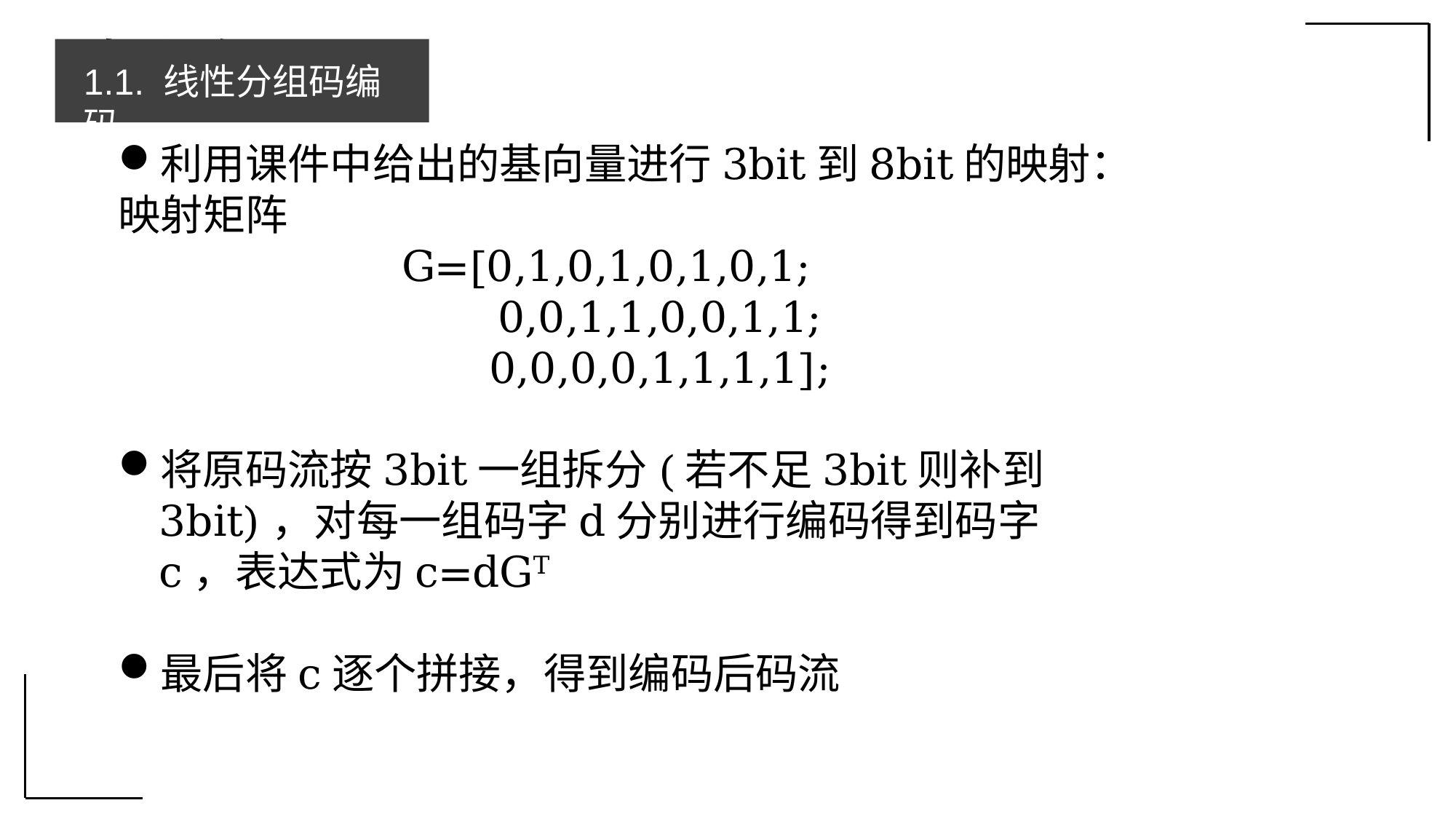

卷积解码：

1.1. 线性分组码编码
利用课件中给出的基向量进行3bit到8bit的映射：
映射矩阵
G=[0,1,0,1,0,1,0,1;
        0,0,1,1,0,0,1,1;
        0,0,0,0,1,1,1,1];

将原码流按3bit一组拆分(若不足3bit则补到3bit)，对每一组码字d分别进行编码得到码字c，表达式为c=dGT

最后将c逐个拼接，得到编码后码流